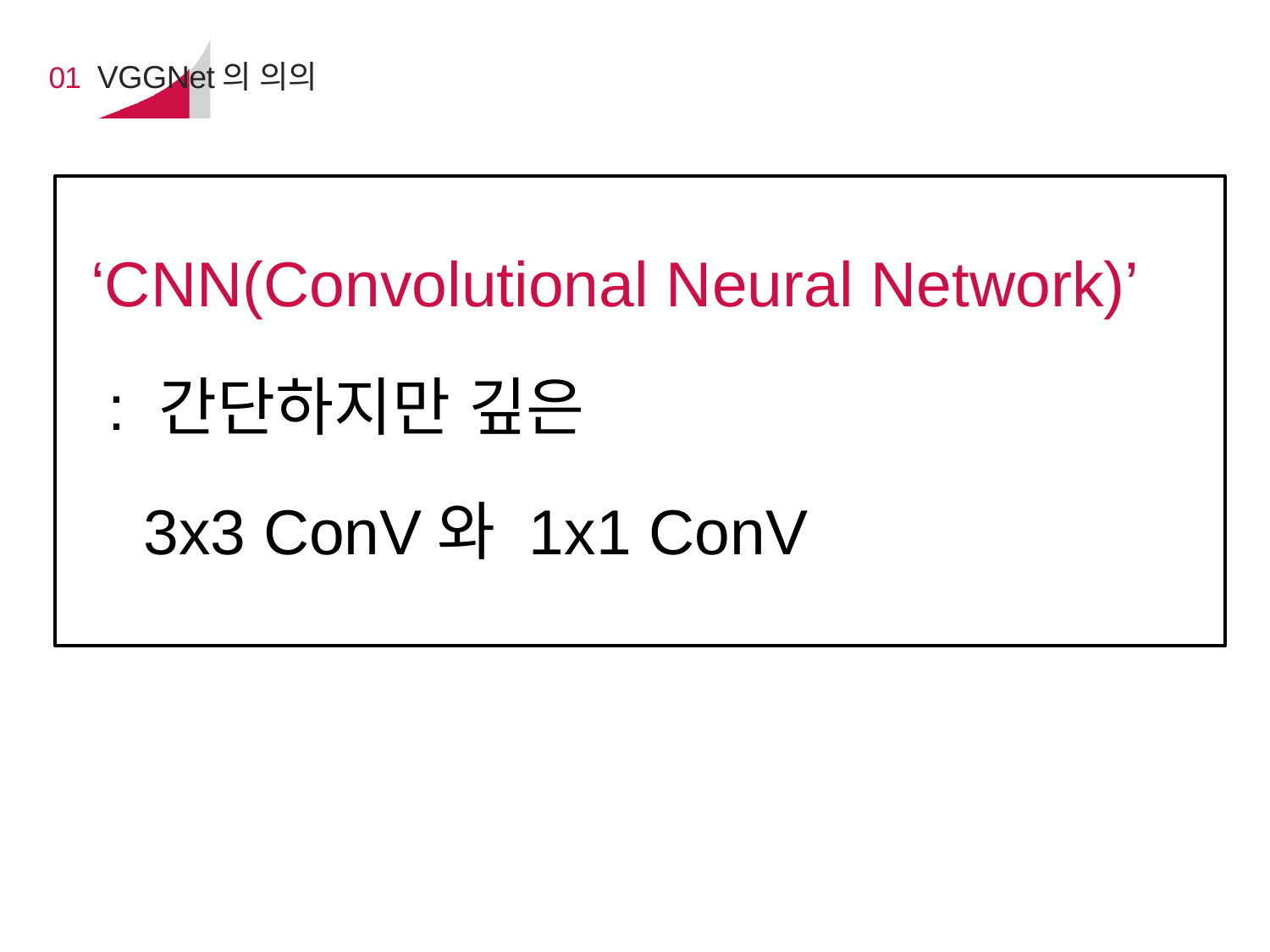

# 01  VGGNet의 의의

‘CNN(Convolutional Neural Network)’
 : 간단하지만 깊은
   3x3 ConV와 1x1 ConV